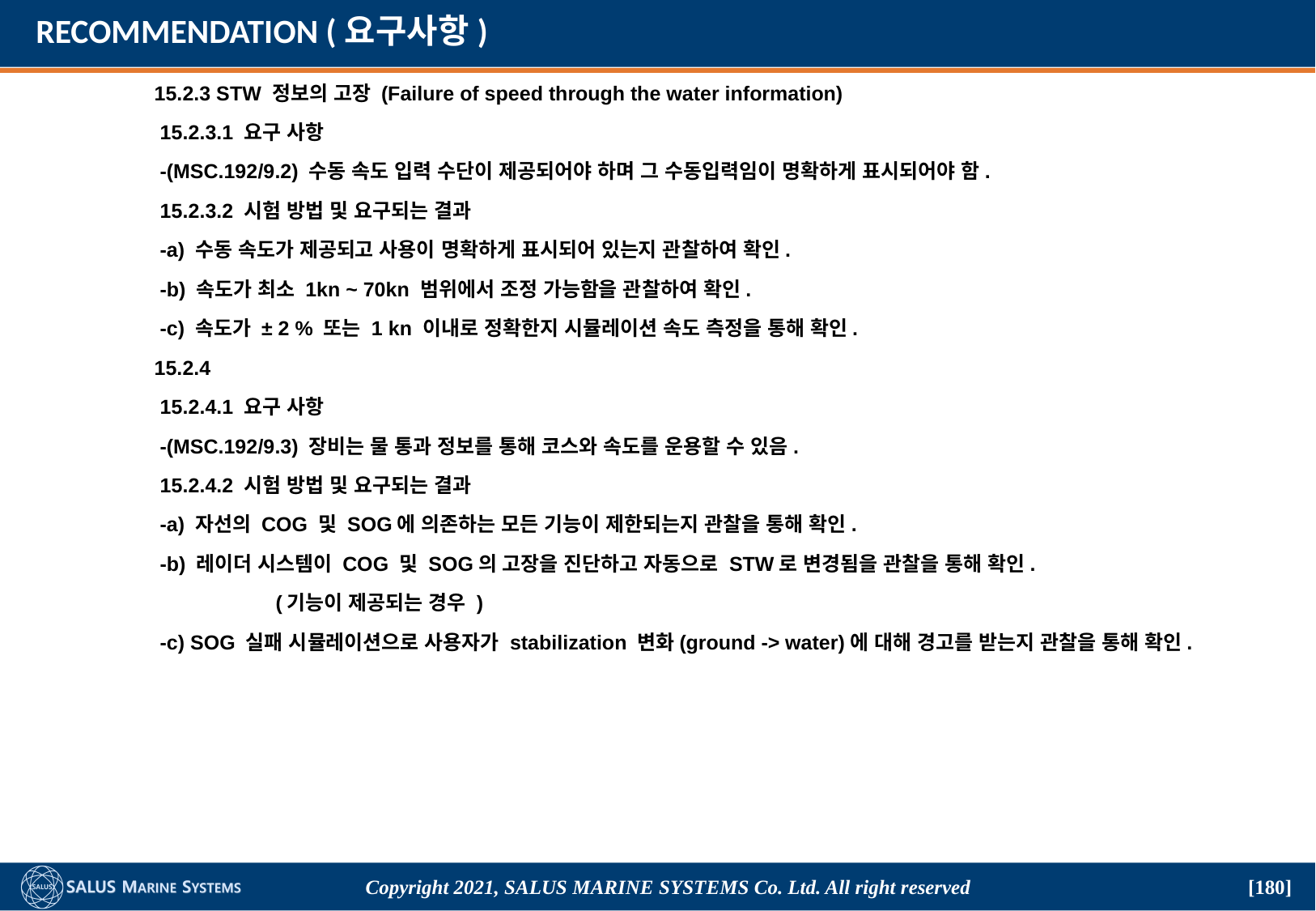

# RECOMMENDATION (요구사항)
	15.2.3 STW 정보의 고장 (Failure of speed through the water information)
	 15.2.3.1 요구 사항
	 -(MSC.192/9.2) 수동 속도 입력 수단이 제공되어야 하며 그 수동입력임이 명확하게 표시되어야 함.
	 15.2.3.2 시험 방법 및 요구되는 결과
	 -a) 수동 속도가 제공되고 사용이 명확하게 표시되어 있는지 관찰하여 확인.
	 -b) 속도가 최소 1kn ~ 70kn 범위에서 조정 가능함을 관찰하여 확인.
	 -c) 속도가 ± 2 % 또는 1 kn 이내로 정확한지 시뮬레이션 속도 측정을 통해 확인.
	15.2.4
	 15.2.4.1 요구 사항
	 -(MSC.192/9.3) 장비는 물 통과 정보를 통해 코스와 속도를 운용할 수 있음.
	 15.2.4.2 시험 방법 및 요구되는 결과
	 -a) 자선의 COG 및 SOG에 의존하는 모든 기능이 제한되는지 관찰을 통해 확인.
	 -b) 레이더 시스템이 COG 및 SOG의 고장을 진단하고 자동으로 STW로 변경됨을 관찰을 통해 확인.
 		(기능이 제공되는 경우 )
	 -c) SOG 실패 시뮬레이션으로 사용자가 stabilization 변화(ground -> water)에 대해 경고를 받는지 관찰을 통해 확인.

Copyright 2021, SALUS Marine Systems Co. Ltd. All right reserved
[180]